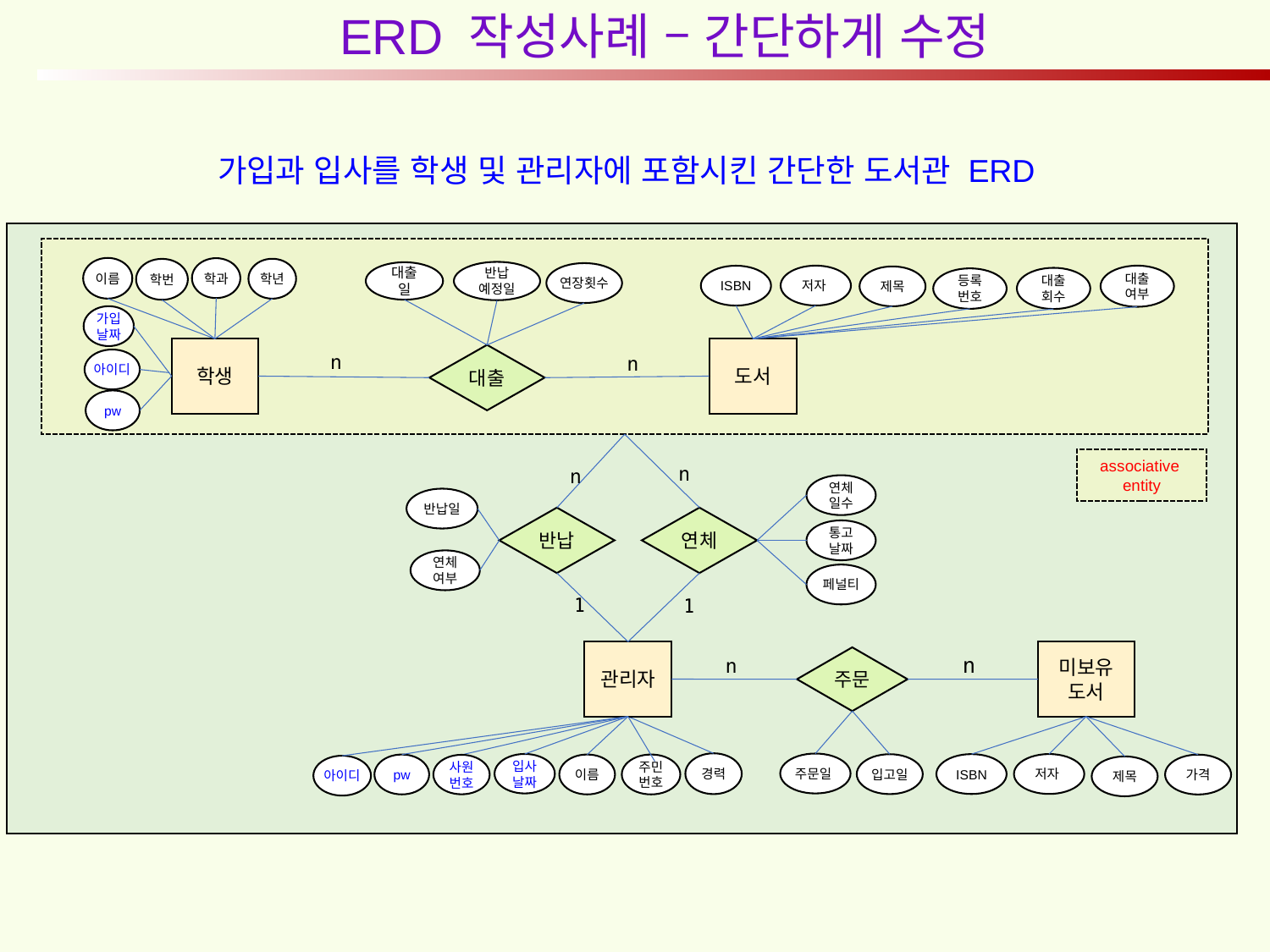

ERD 작성사례 – 간단하게 수정

가입과 입사를 학생 및 관리자에 포함시킨 간단한 도서관 ERD

이름
학과
학년
학번
반납
예정일
대출
일
연장횟수
저자
대출
여부
ISBN
제목
대출
회수
등록
번호
가입 날짜
학생
도서
n
대출
n
아이디
pw
associative
entity
n
n
연체
일수
반납일
반납
연체
통고
날짜
연체
여부
페널티
1
1
관리자
미보유
도서
n
주문
n
경력
주문일
입사 날짜
저자
ISBN
입고일
pw
주민
번호
이름
가격
사원
번호
아이디
제목